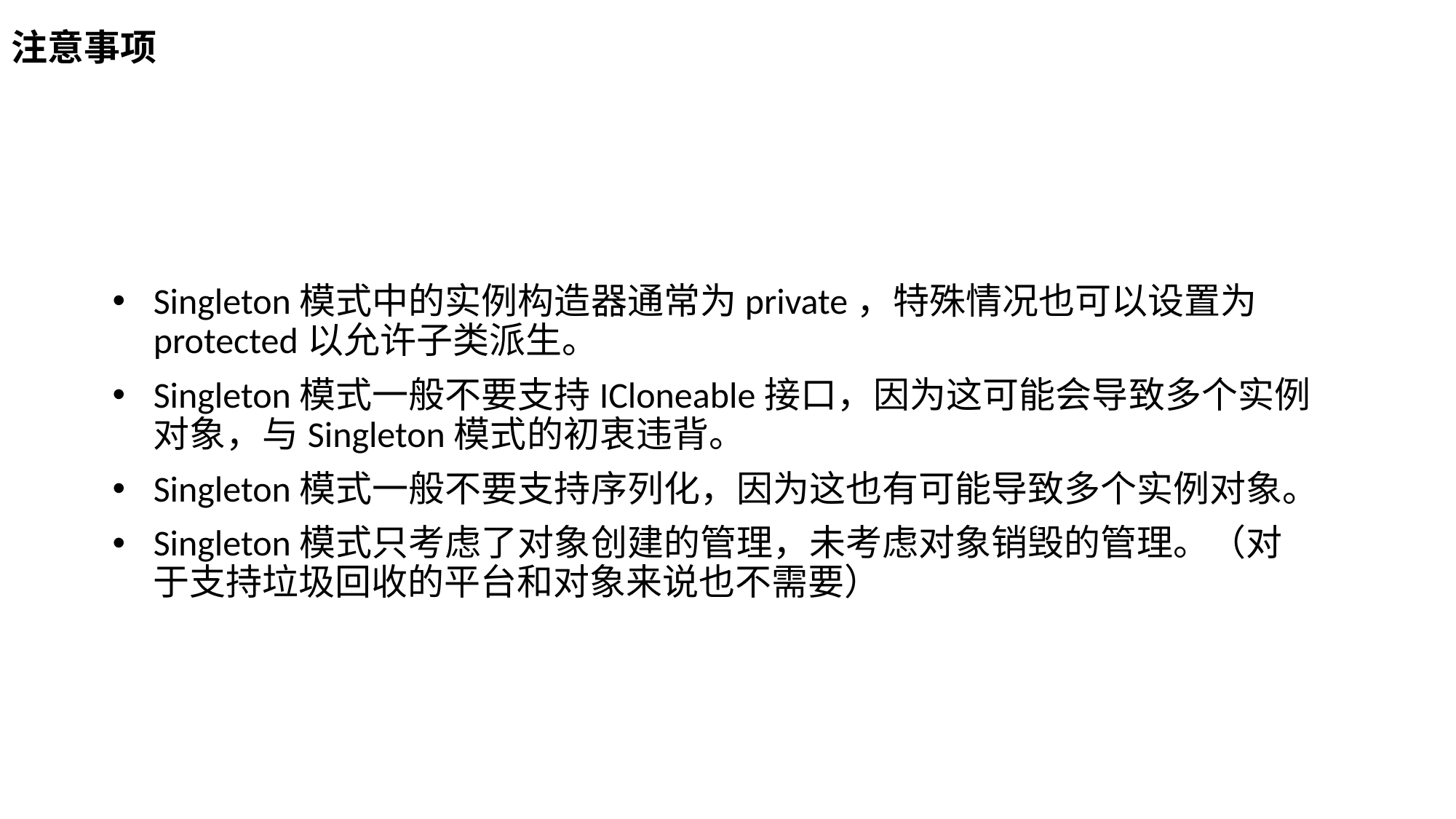

注意事项
Singleton模式中的实例构造器通常为private，特殊情况也可以设置为protected以允许子类派生。
Singleton模式一般不要支持ICloneable接口，因为这可能会导致多个实例对象，与Singleton模式的初衷违背。
Singleton模式一般不要支持序列化，因为这也有可能导致多个实例对象。
Singleton模式只考虑了对象创建的管理，未考虑对象销毁的管理。（对于支持垃圾回收的平台和对象来说也不需要）